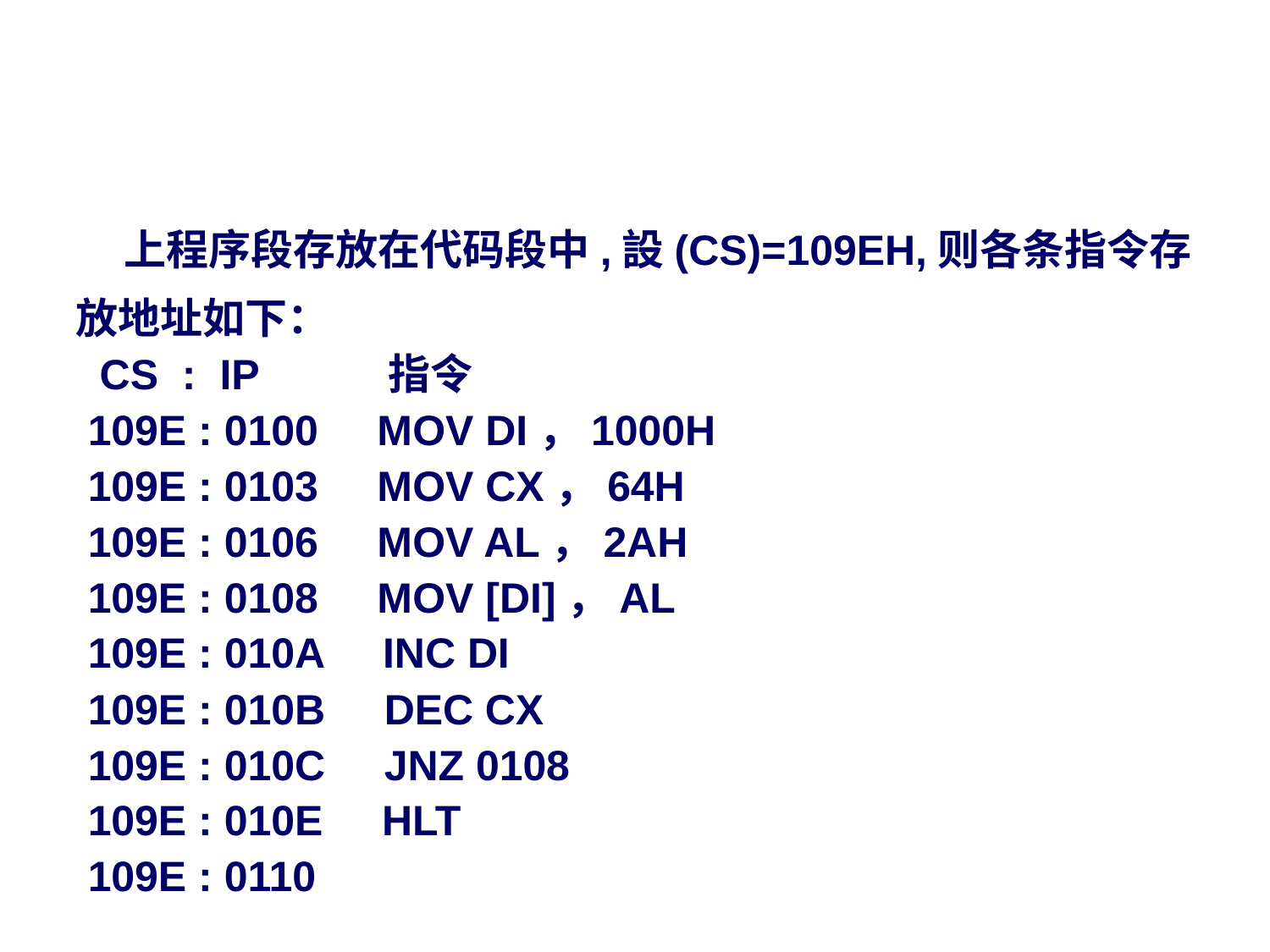

#
    上程序段存放在代码段中,設(CS)=109EH,则各条指令存
放地址如下：
  CS  :  IP          指令
 109E : 0100     MOV DI，1000H
 109E : 0103     MOV CX，64H
 109E : 0106     MOV AL，2AH
 109E : 0108     MOV [DI]，AL
 109E : 010A     INC DI
 109E : 010B     DEC CX
 109E : 010C     JNZ 0108
 109E : 010E     HLT
 109E : 0110